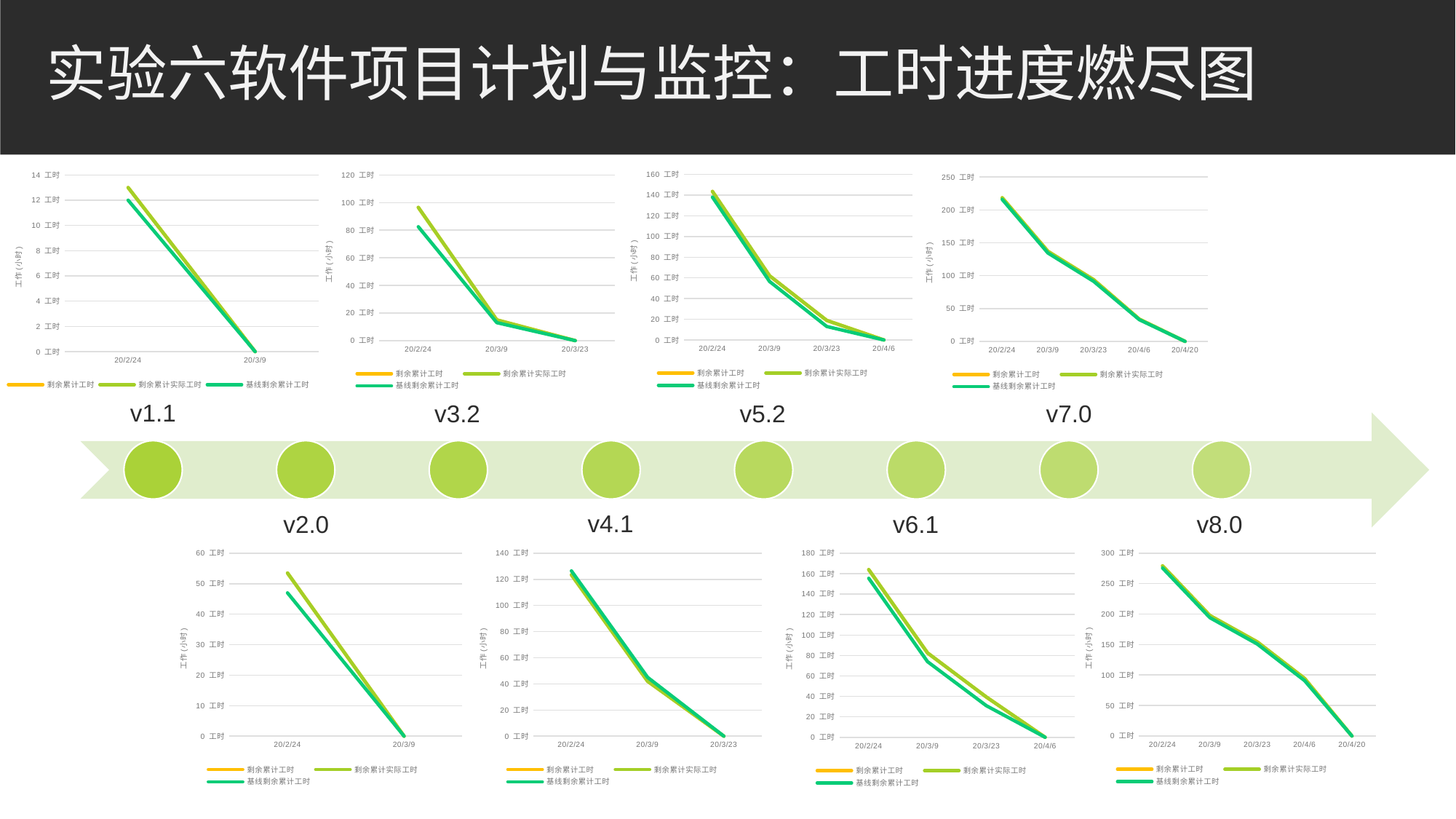

# 实验六软件项目计划与监控：工时进度燃尽图

### Chart

| Category |  |  |  |
|---|---|---|---|
| 20/2/24 | 143.5 | 143.5 | 138.0 |
| 20/3/9 | 62.0 | 62.0 | 56.5 |
| 20/3/23 | 18.875 | 18.875 | 13.0 |
| 20/4/6 | 0.0 | 0.0 | 0.0 |

### Chart

| Category |  |  |  |
|---|---|---|---|
| 20/2/24 | 13.0 | 13.0 | 12.0 |
| 20/3/9 | 0.0 | 0.0 | 0.0 |

### Chart

| Category |  |  |  |
|---|---|---|---|
| 20/2/24 | 96.5 | 96.5 | 82.5 |
| 20/3/9 | 15.0 | 15.0 | 13.0 |
| 20/3/23 | 0.0 | 0.0 | 0.0 |

### Chart

| Category |  |  |  |
|---|---|---|---|
| 20/2/24 | 218.5 | 218.5 | 216.0 |
| 20/3/9 | 137.0 | 137.0 | 134.5 |
| 20/3/23 | 93.875 | 93.875 | 91.375 |
| 20/4/6 | 33.8 | 33.8 | 32.9 |
| 20/4/20 | 0.0 | 0.0 | 0.0 |

v1.1
v2.0
v3.2
v4.1
v5.2
v6.1
v7.0
v8.0

### Chart

| Category |  |  |  |
|---|---|---|---|
| 20/2/24 | 279.0 | 279.0 | 275.5 |
| 20/3/9 | 197.5 | 197.5 | 194.0 |
| 20/3/23 | 154.375 | 154.375 | 150.875 |
| 20/4/6 | 94.3 | 94.3 | 90.8 |
| 20/4/20 | 0.0 | 0.0 | 0.0 |

### Chart

| Category |  |  |  |
|---|---|---|---|
| 20/2/24 | 123.5 | 123.5 | 126.5 |
| 20/3/9 | 42.0 | 42.0 | 45.0 |
| 20/3/23 | 0.0 | 0.0 | 0.0 |

### Chart

| Category |  |  |  |
|---|---|---|---|
| 20/2/24 | 164.0 | 164.0 | 155.5 |
| 20/3/9 | 82.5 | 82.5 | 74.0 |
| 20/3/23 | 39.375 | 39.375 | 30.875 |
| 20/4/6 | 0.0 | 0.0 | 0.0 |

### Chart

| Category |  |  |  |
|---|---|---|---|
| 20/2/24 | 53.5 | 53.5 | 47.0 |
| 20/3/9 | 0.0 | 0.0 | 0.0 |